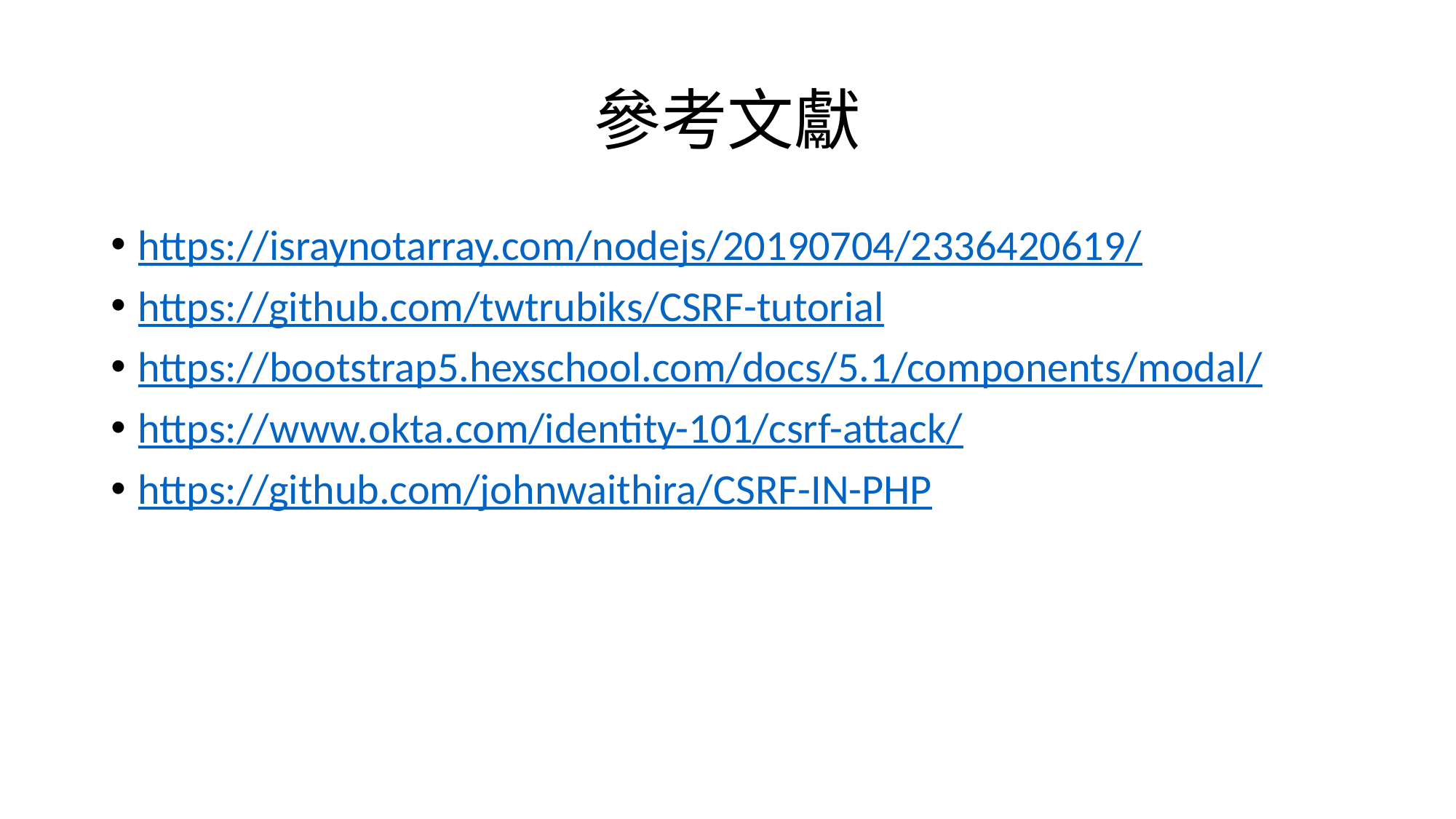

# 參考文獻
https://israynotarray.com/nodejs/20190704/2336420619/
https://github.com/twtrubiks/CSRF-tutorial
https://bootstrap5.hexschool.com/docs/5.1/components/modal/
https://www.okta.com/identity-101/csrf-attack/
https://github.com/johnwaithira/CSRF-IN-PHP